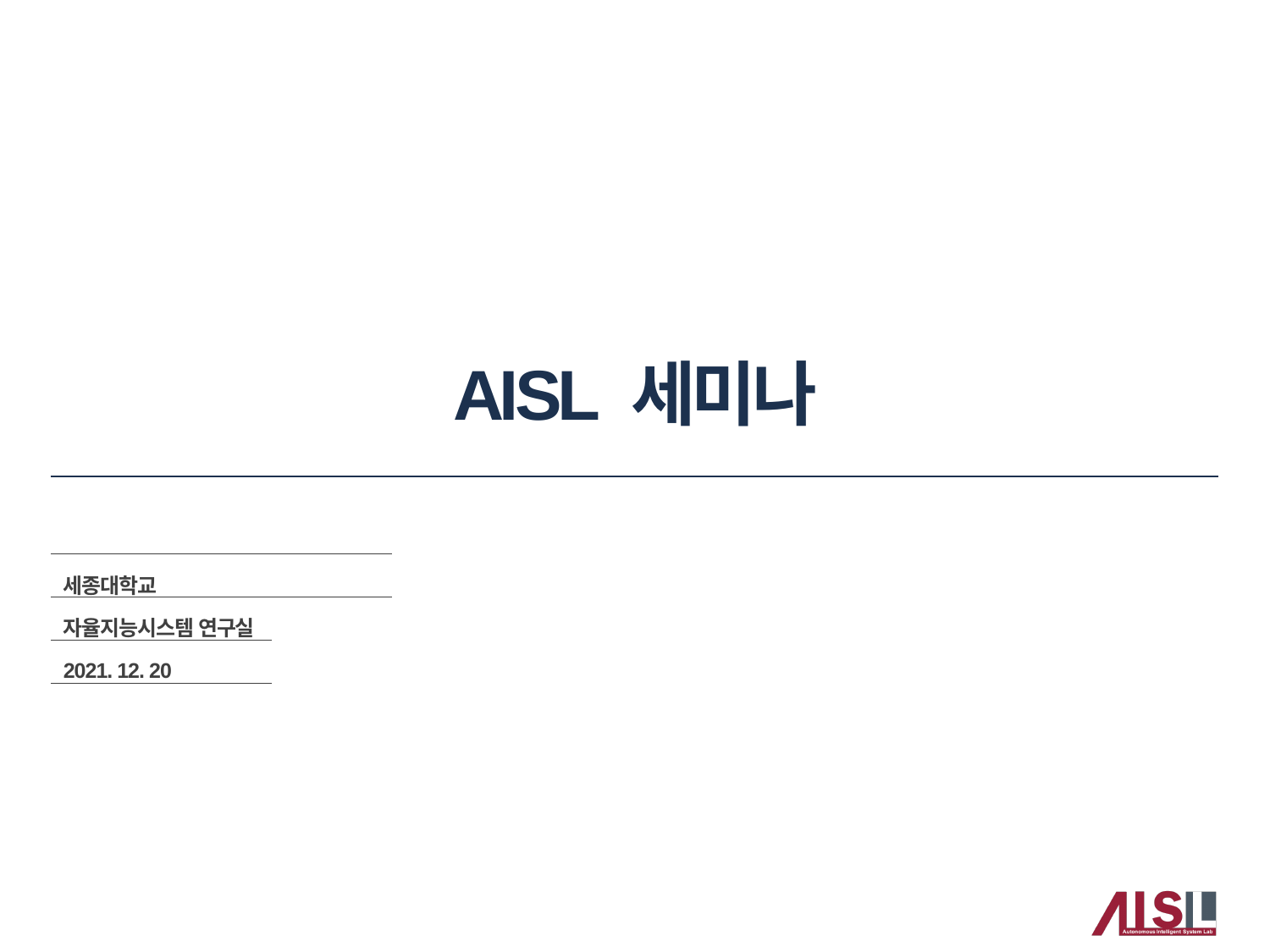

AISL 세미나
세종대학교
자율지능시스템 연구실
2021. 12. 20